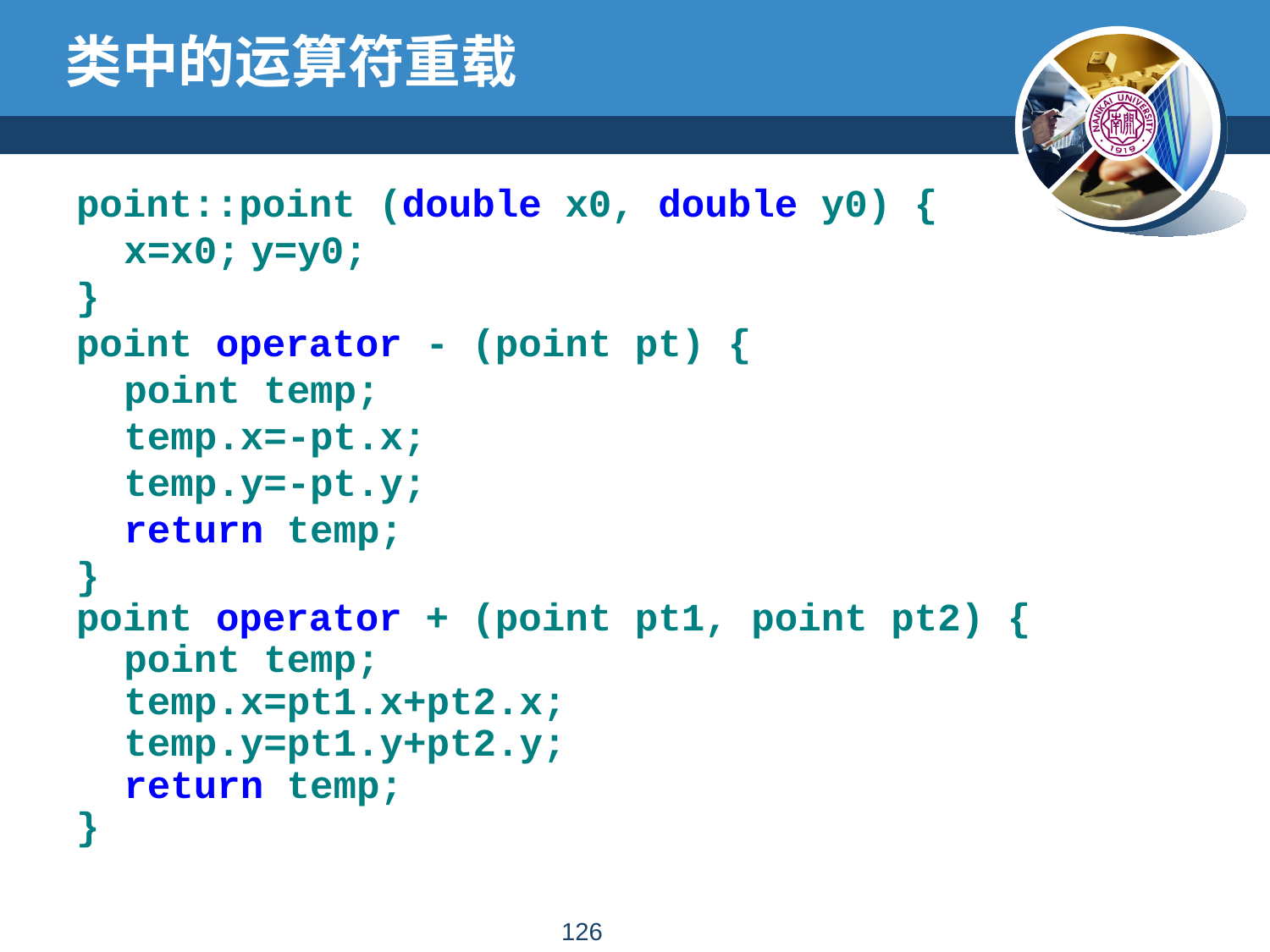

# 类中的运算符重载
point::point (double x0, double y0) {
	x=x0;	y=y0;
}
point operator - (point pt) {
	point temp;
	temp.x=-pt.x;
	temp.y=-pt.y;
	return temp;
}
point operator + (point pt1, point pt2) {
	point temp;
	temp.x=pt1.x+pt2.x;
	temp.y=pt1.y+pt2.y;
	return temp;
}

126